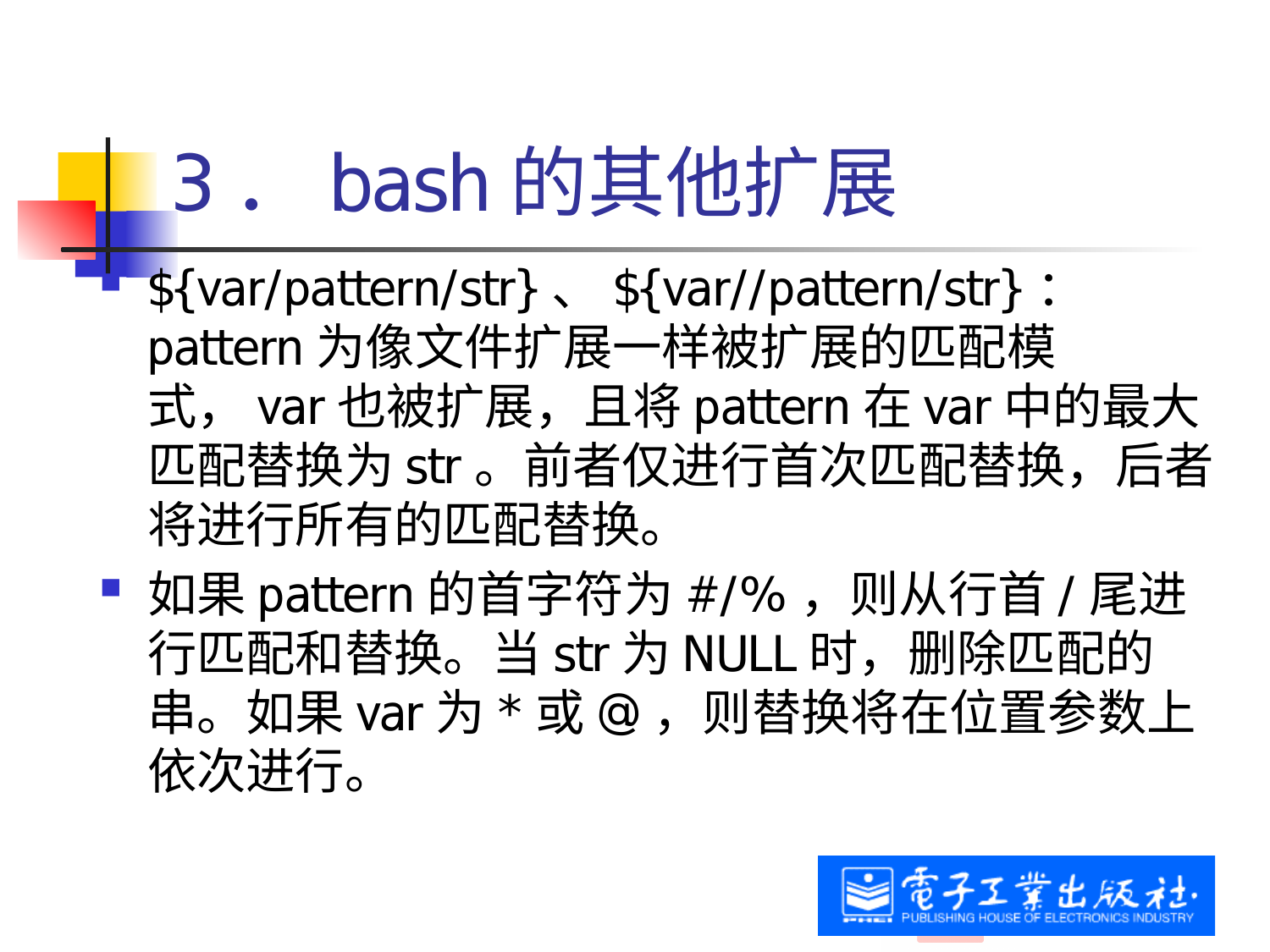

# 3．bash的其他扩展
${var/pattern/str}、${var//pattern/str}：pattern为像文件扩展一样被扩展的匹配模式，var也被扩展，且将pattern在var中的最大匹配替换为str。前者仅进行首次匹配替换，后者将进行所有的匹配替换。
如果pattern的首字符为#/%，则从行首/尾进行匹配和替换。当str为NULL时，删除匹配的串。如果var为*或@，则替换将在位置参数上依次进行。